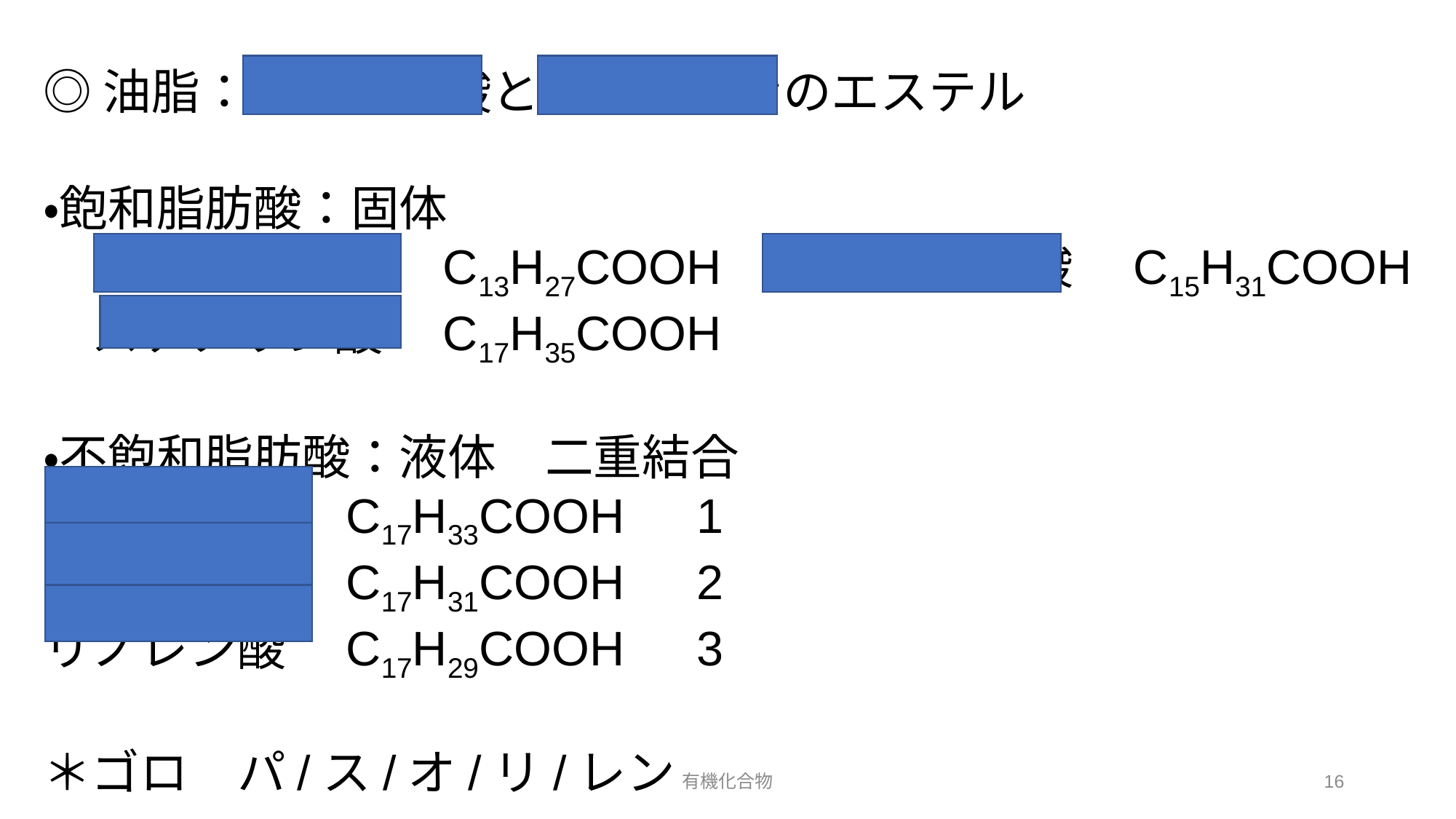

◎油脂：高級脂肪酸とグリセリンのエステル

・飽和脂肪酸：固体
　ミリスチン酸　C13H27COOH　パルミチン酸　C15H31COOH
　ステアリン酸　C17H35COOH

・不飽和脂肪酸：液体　二重結合
オレイン酸　C17H33COOH　1
リノール酸　C17H31COOH　2
リノレン酸　C17H29COOH　3

＊ゴロ　パ/ス/オ/リ/レン

有機化合物
16